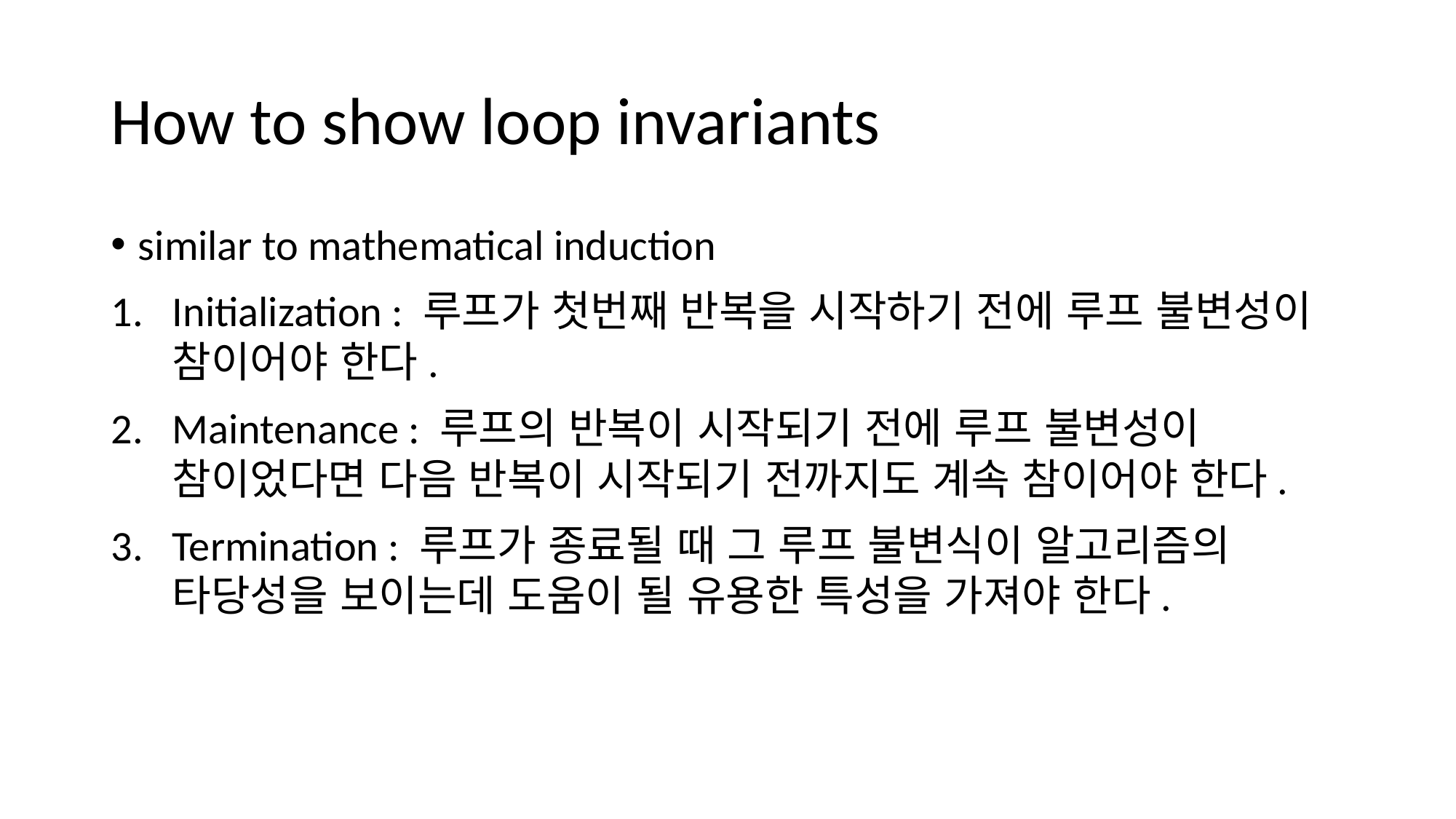

# How to show loop invariants
similar to mathematical induction
Initialization : 루프가 첫번째 반복을 시작하기 전에 루프 불변성이 참이어야 한다.
Maintenance : 루프의 반복이 시작되기 전에 루프 불변성이 참이었다면 다음 반복이 시작되기 전까지도 계속 참이어야 한다.
Termination : 루프가 종료될 때 그 루프 불변식이 알고리즘의 타당성을 보이는데 도움이 될 유용한 특성을 가져야 한다.